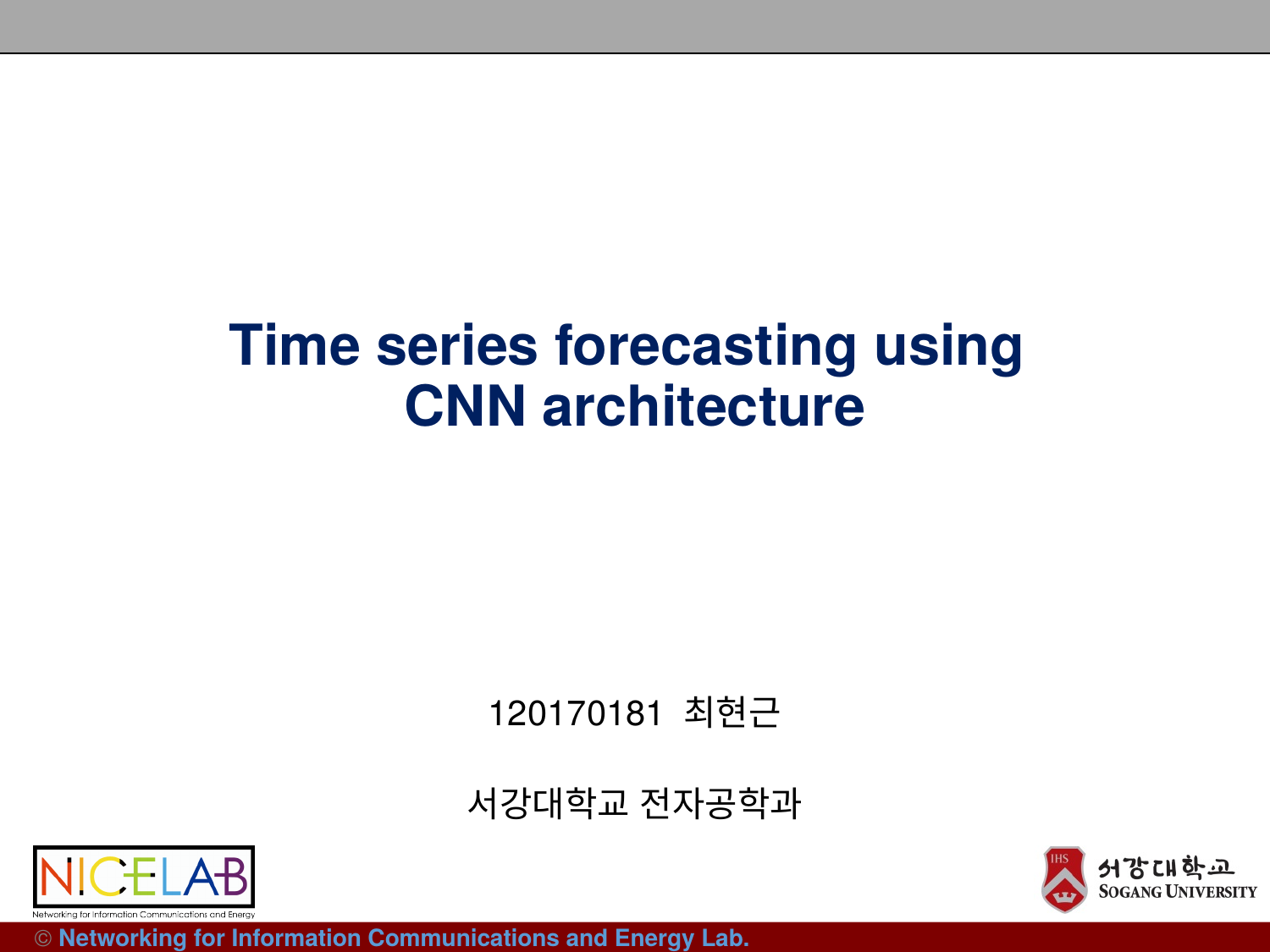

# Time series forecasting using CNN architecture
120170181 최현근

서강대학교 전자공학과